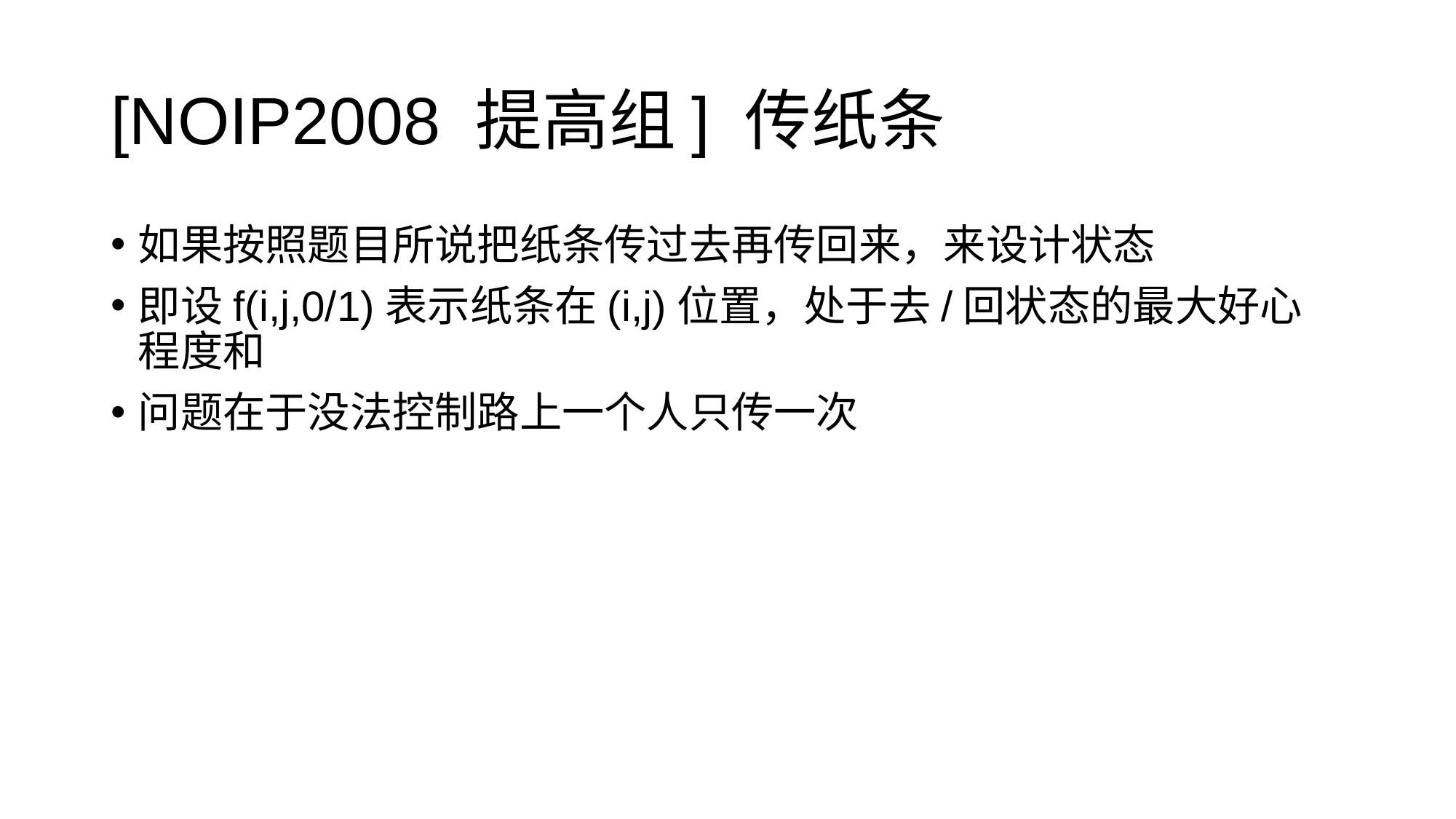

# [NOIP2008 提高组] 传纸条
如果按照题目所说把纸条传过去再传回来，来设计状态
即设f(i,j,0/1)表示纸条在(i,j)位置，处于去/回状态的最大好心程度和
问题在于没法控制路上一个人只传一次